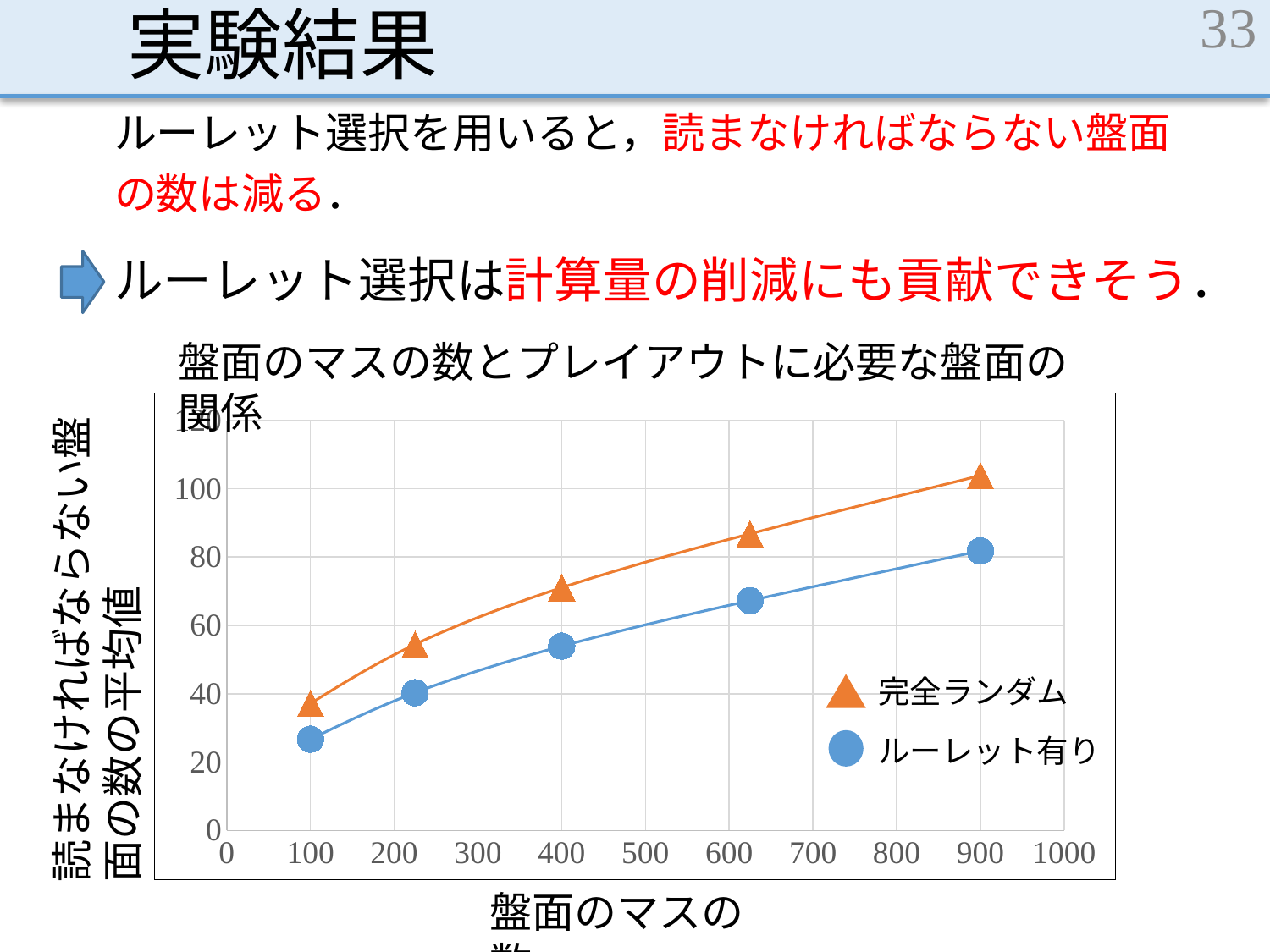

# 実験結果
33
ルーレット選択を用いると，読まなければならない盤面
の数は減る．

ルーレット選択は計算量の削減にも貢献できそう．

盤面のマスの数とプレイアウトに必要な盤面の関係

### Chart

| Category |  |  |
|---|---|---|
読まなければならない盤面の数の平均値
完全ランダム

ルーレット有り

盤面のマスの数